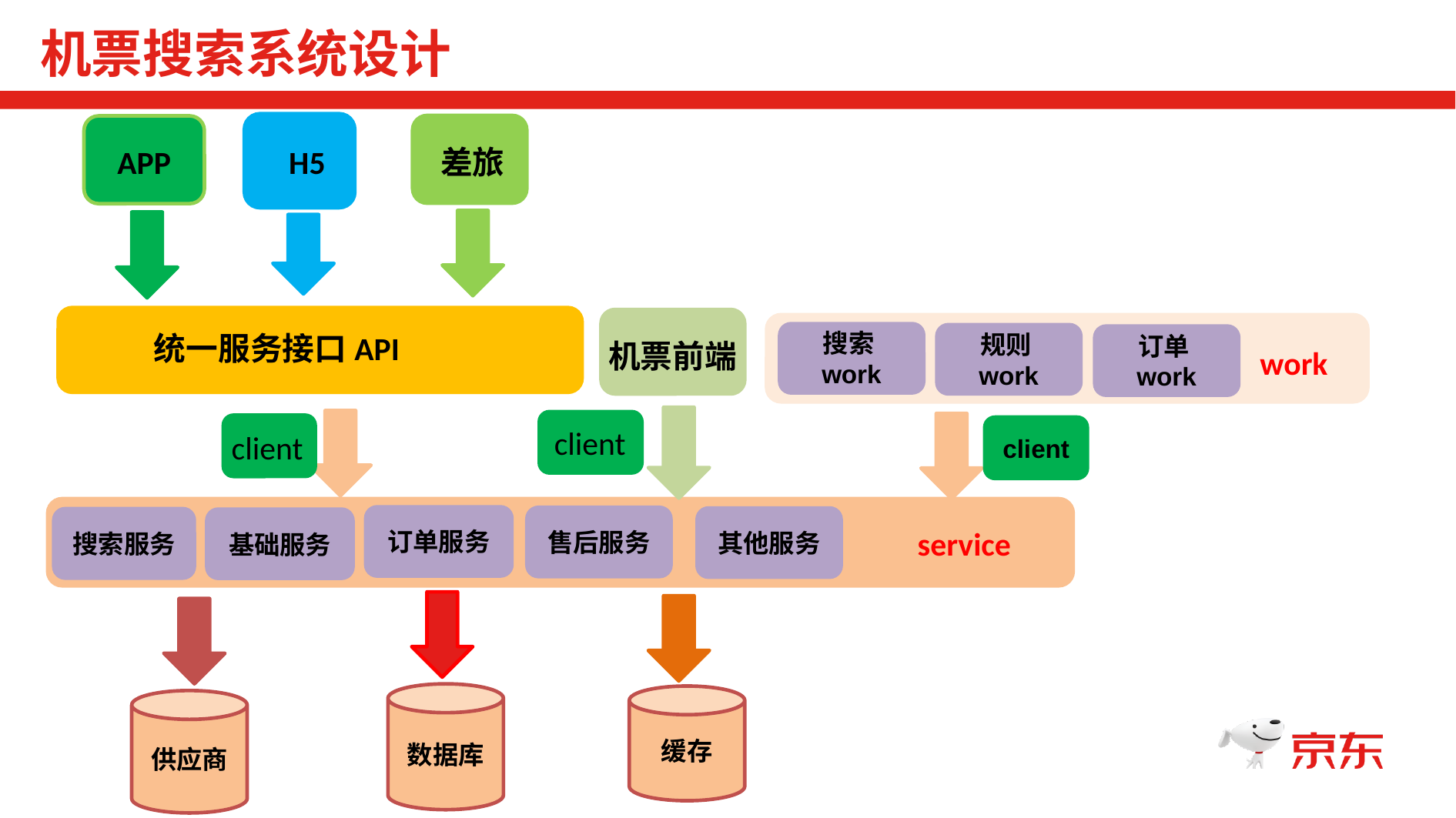

机票搜索系统设计

差旅
APP
H5

统一服务接口API
搜索work
规则work
订单work
机票前端
work

client
client
client

订单服务
售后服务
其他服务
搜索服务
基础服务
service

数据库
缓存
供应商